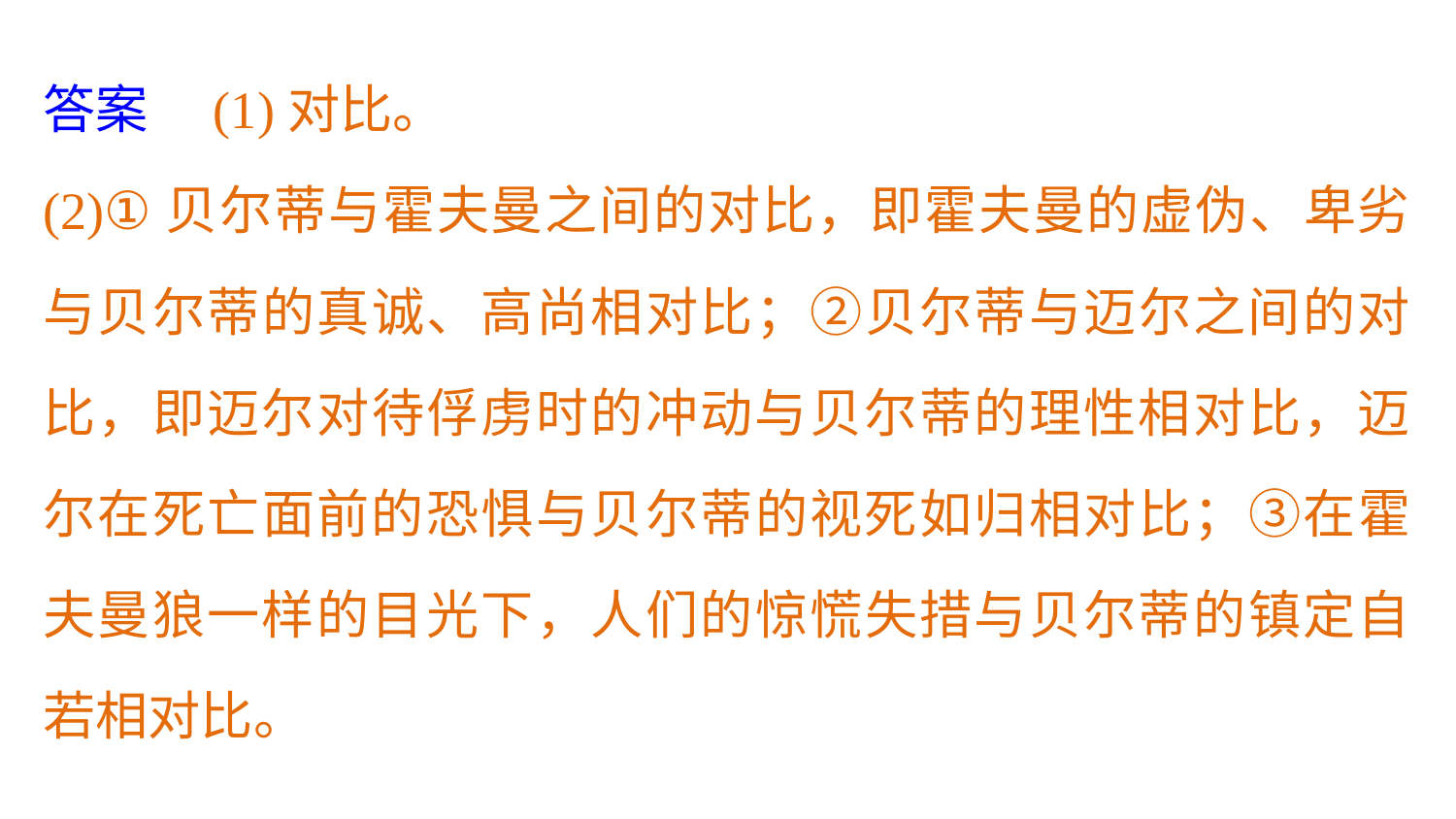

答案　(1)对比。
(2)①贝尔蒂与霍夫曼之间的对比，即霍夫曼的虚伪、卑劣与贝尔蒂的真诚、高尚相对比；②贝尔蒂与迈尔之间的对比，即迈尔对待俘虏时的冲动与贝尔蒂的理性相对比，迈尔在死亡面前的恐惧与贝尔蒂的视死如归相对比；③在霍夫曼狼一样的目光下，人们的惊慌失措与贝尔蒂的镇定自若相对比。